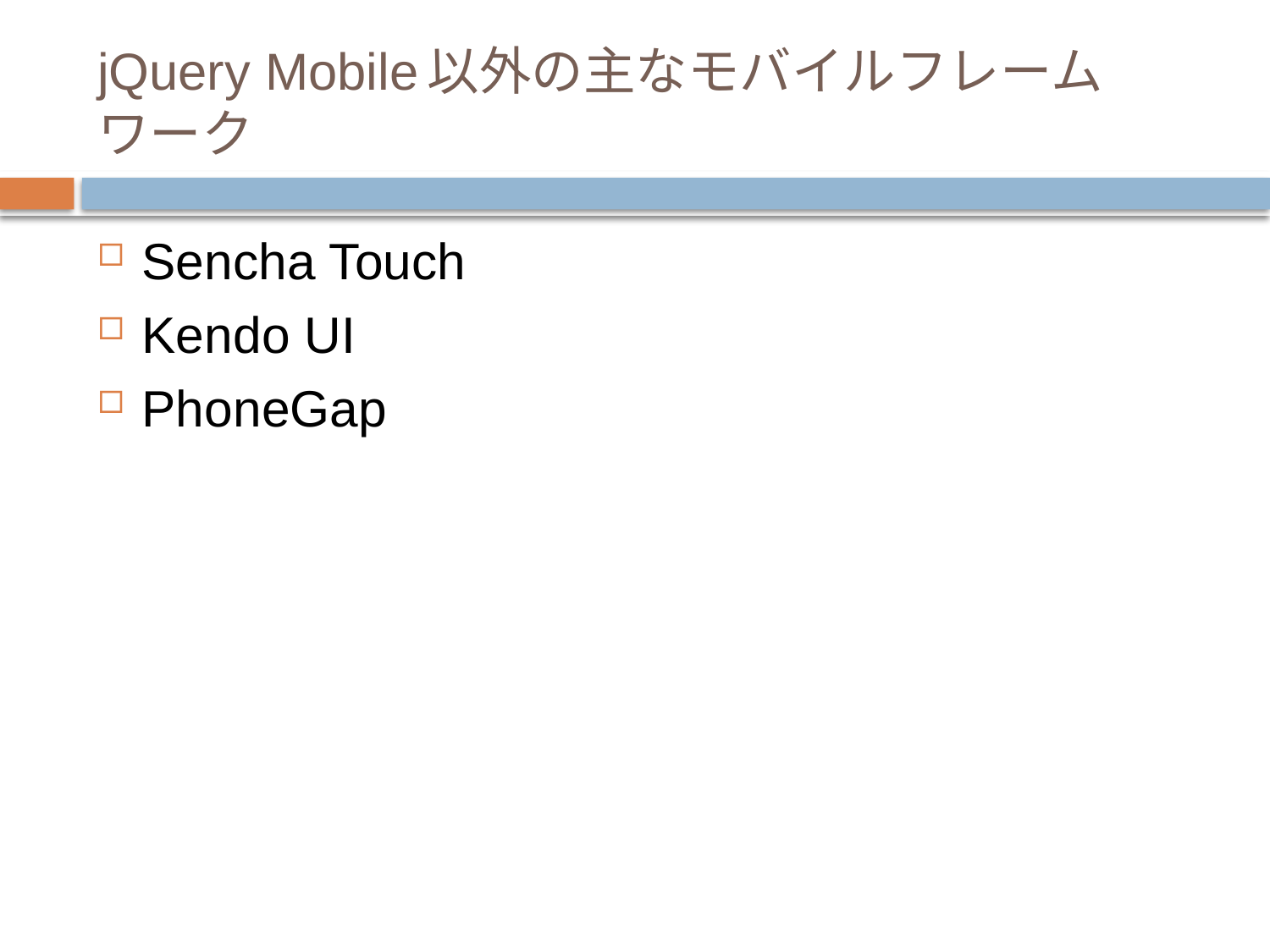

# jQuery Mobile以外の主なモバイルフレームワーク
Sencha Touch
Kendo UI
PhoneGap